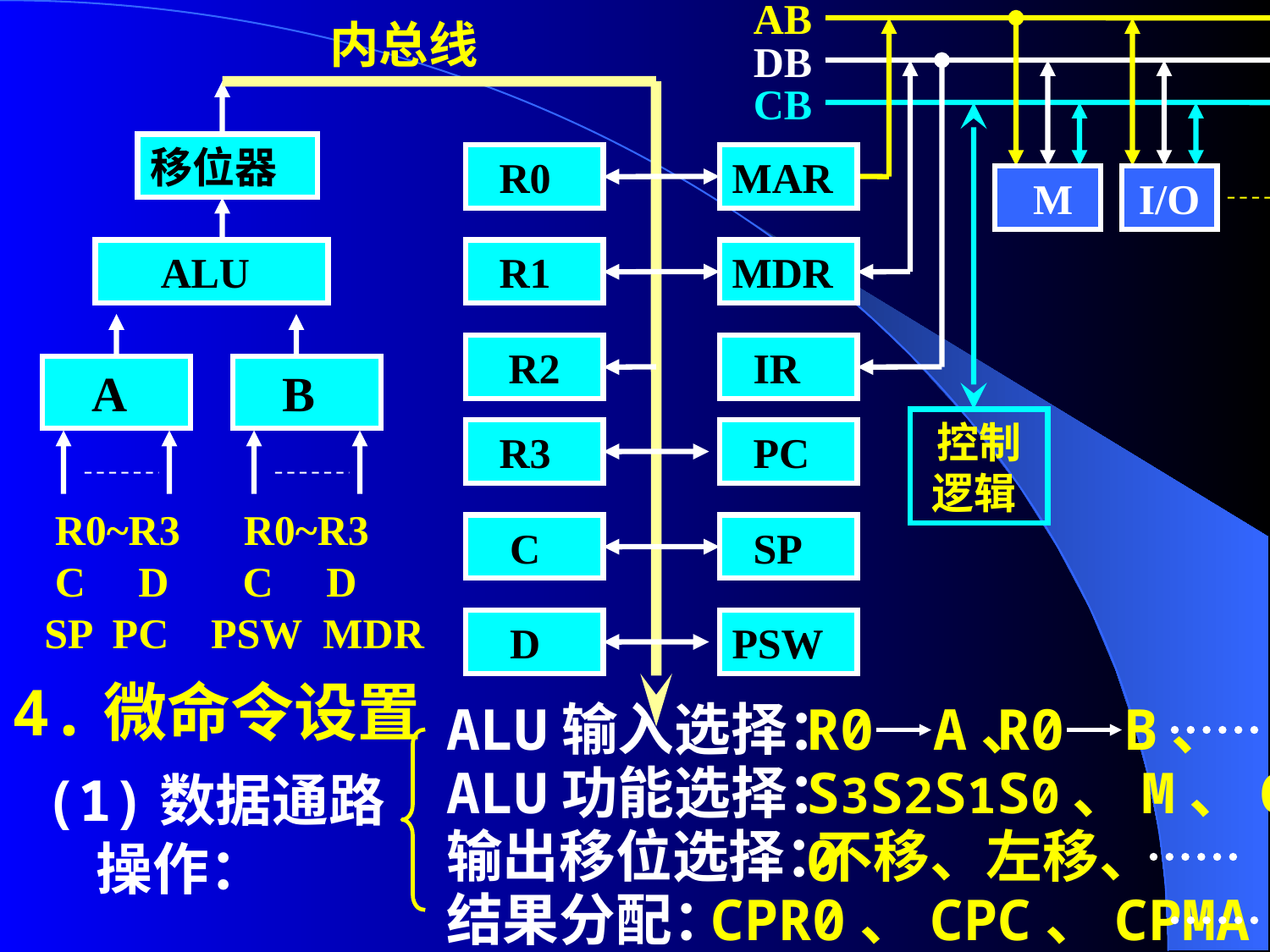

AB
内总线

DB

CB

移位器
  R0
MAR
 M
I/O

     ALU

  R1
MDR

R2
  IR
   A
   B

控制逻辑
  R3
  PC

    R0~R3      R0~R3
    C     D       C     D
   SP  PC    PSW  MDR
   C
  SP

   D
PSW

4.微命令设置
ALU输入选择：
R0
A、

R0
B、

ALU功能选择：
S3S2S1S0、M、C0
(1)数据通路
   操作：
输出移位选择：
不移、左移、

结果分配：
CPR0、CPC、CPMAR、